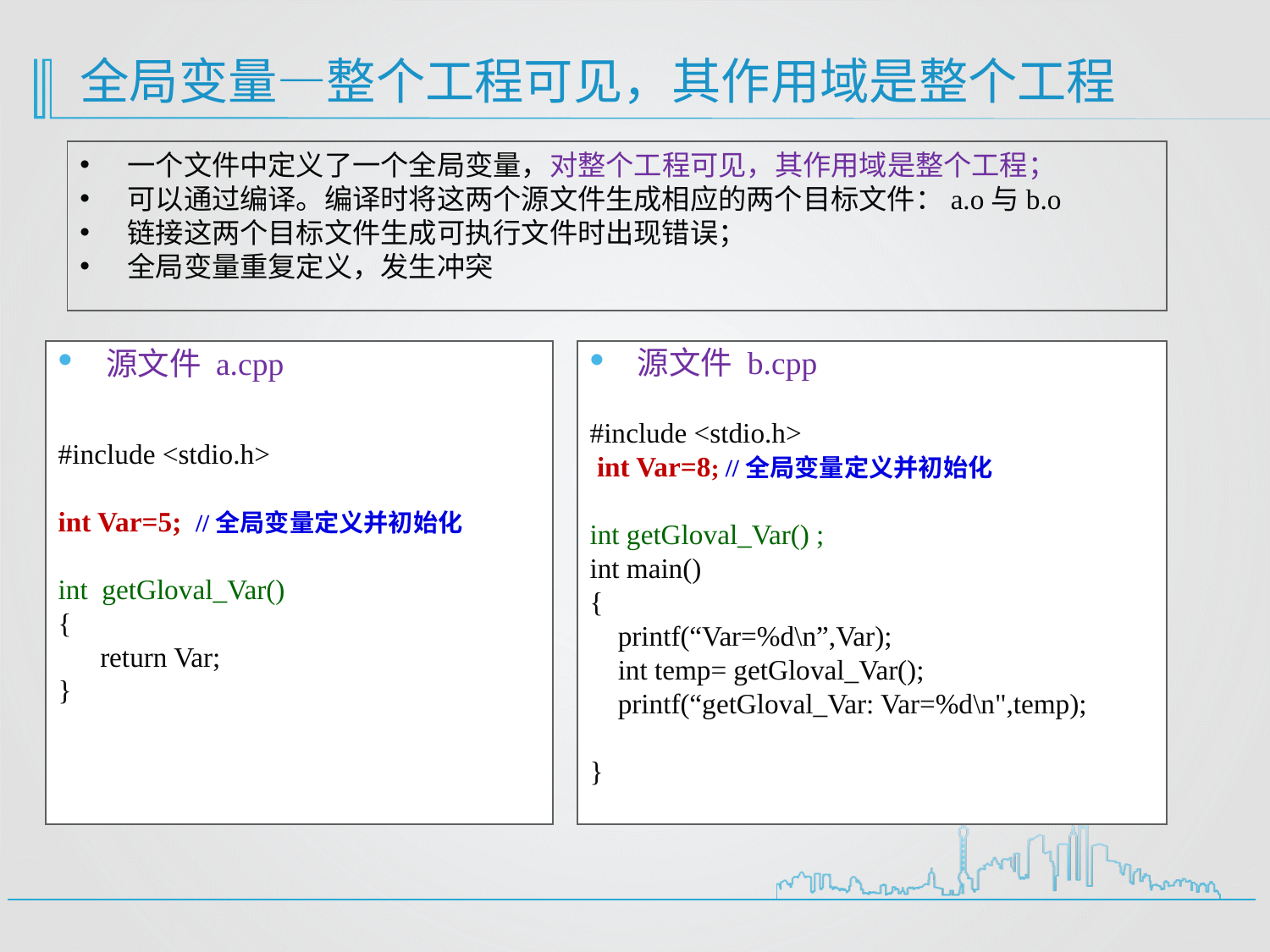

# 全局变量—整个工程可见，其作用域是整个工程
一个文件中定义了一个全局变量，对整个工程可见，其作用域是整个工程；
可以通过编译。编译时将这两个源文件生成相应的两个目标文件：a.o与b.o
链接这两个目标文件生成可执行文件时出现错误；
全局变量重复定义，发生冲突
源文件 b.cpp

#include <stdio.h>
 int Var=8; //全局变量定义并初始化

int getGloval_Var() ;
int main()
{
    printf(“Var=%d\n”,Var);
    int temp= getGloval_Var();
    printf(“getGloval_Var: Var=%d\n",temp);

}
源文件 a.cpp

#include <stdio.h>

int Var=5;  //全局变量定义并初始化

int  getGloval_Var()
{
      return Var;
}